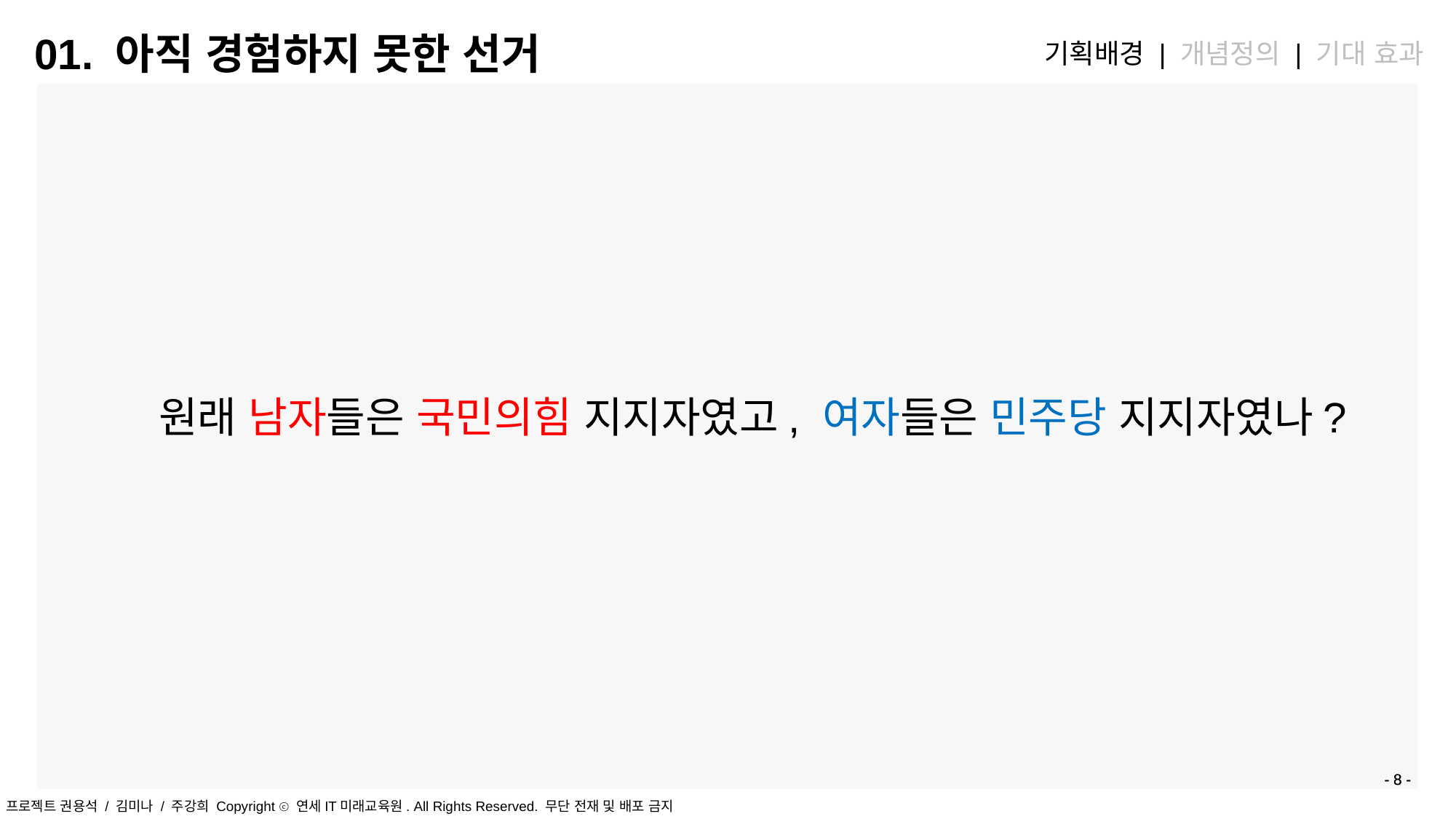

01. 아직 경험하지 못한 선거
기획배경 | 개념정의 | 기대 효과
원래 남자들은 국민의힘 지지자였고, 여자들은 민주당 지지자였나?
- 8 -